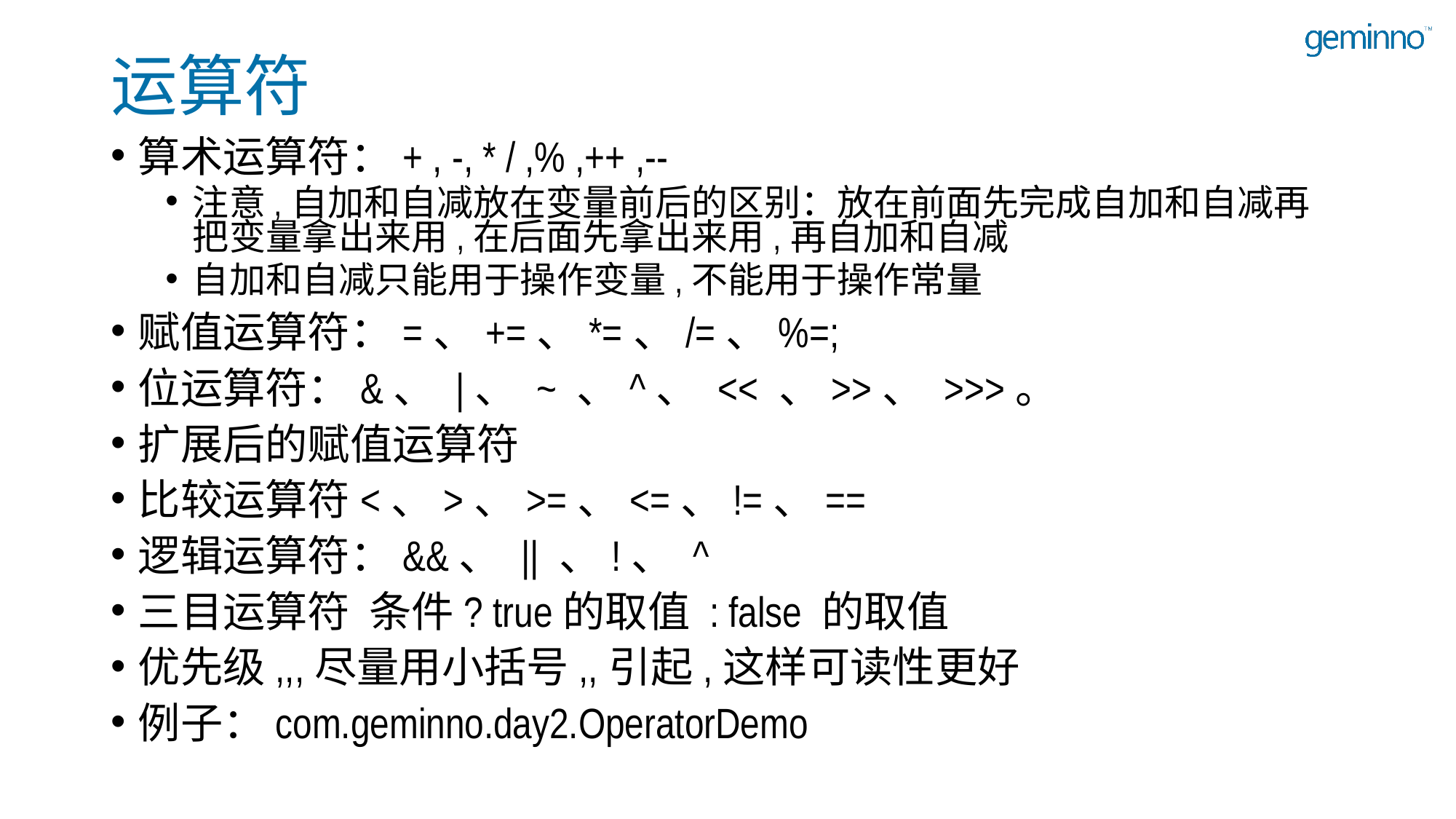

# 运算符
算术运算符：+ , -, * / ,% ,++ ,--
注意,自加和自减放在变量前后的区别：放在前面先完成自加和自减再把变量拿出来用,在后面先拿出来用,再自加和自减
自加和自减只能用于操作变量,不能用于操作常量
赋值运算符：=、+=、*=、/=、%=;
位运算符：&、 |、 ~ 、^、 << 、>>、 >>>。
扩展后的赋值运算符
比较运算符<、>、>=、<=、!=、==
逻辑运算符：&&、 || 、!、 ^
三目运算符  条件? true的取值 : false 的取值
优先级,,,尽量用小括号,,引起,这样可读性更好
例子：com.geminno.day2.OperatorDemo